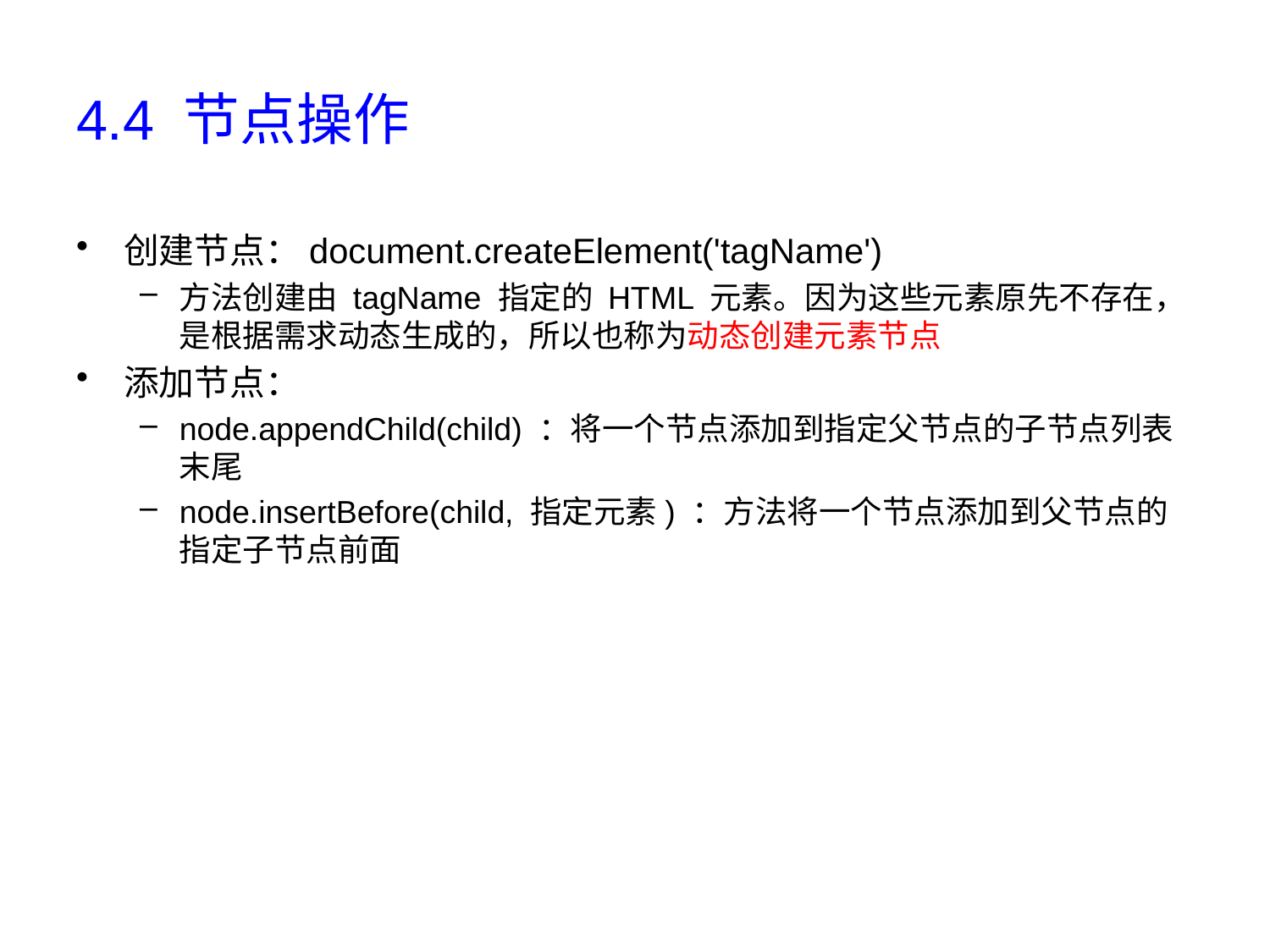

# 4.4 节点操作
创建节点：document.createElement('tagName')
方法创建由 tagName 指定的 HTML 元素。因为这些元素原先不存在，是根据需求动态生成的，所以也称为动态创建元素节点
添加节点：
node.appendChild(child) ：将一个节点添加到指定父节点的子节点列表末尾
node.insertBefore(child, 指定元素) ：方法将一个节点添加到父节点的指定子节点前面